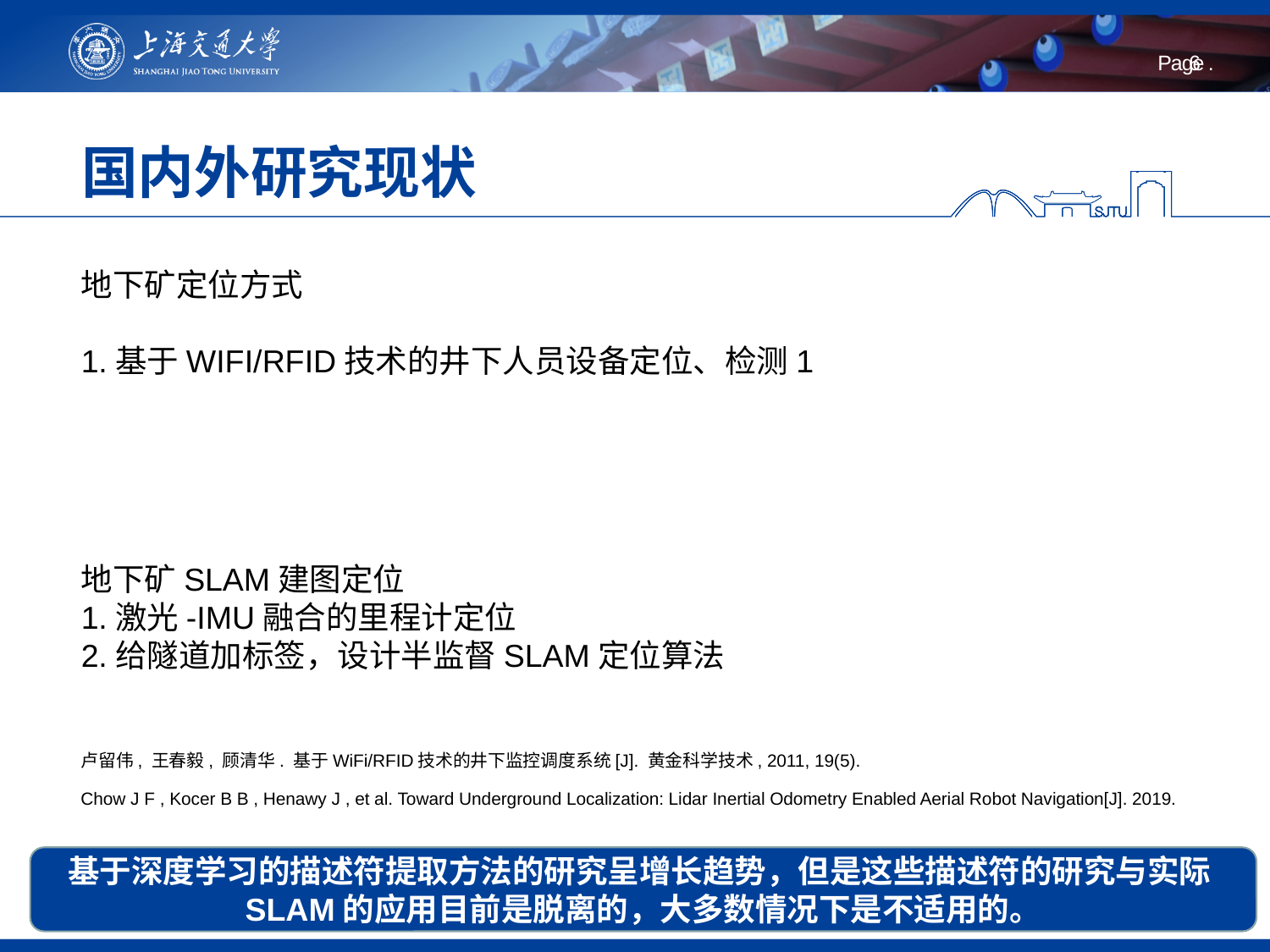

# 国内外研究现状
地下矿定位方式

1.基于WIFI/RFID技术的井下人员设备定位、检测1
地下矿SLAM建图定位
1.激光-IMU融合的里程计定位
2.给隧道加标签，设计半监督SLAM定位算法

卢留伟, 王春毅, 顾清华. 基于WiFi/RFID技术的井下监控调度系统[J]. 黄金科学技术, 2011, 19(5).
Chow J F , Kocer B B , Henawy J , et al. Toward Underground Localization: Lidar Inertial Odometry Enabled Aerial Robot Navigation[J]. 2019.
基于深度学习的描述符提取方法的研究呈增长趋势，但是这些描述符的研究与实际SLAM的应用目前是脱离的，大多数情况下是不适用的。